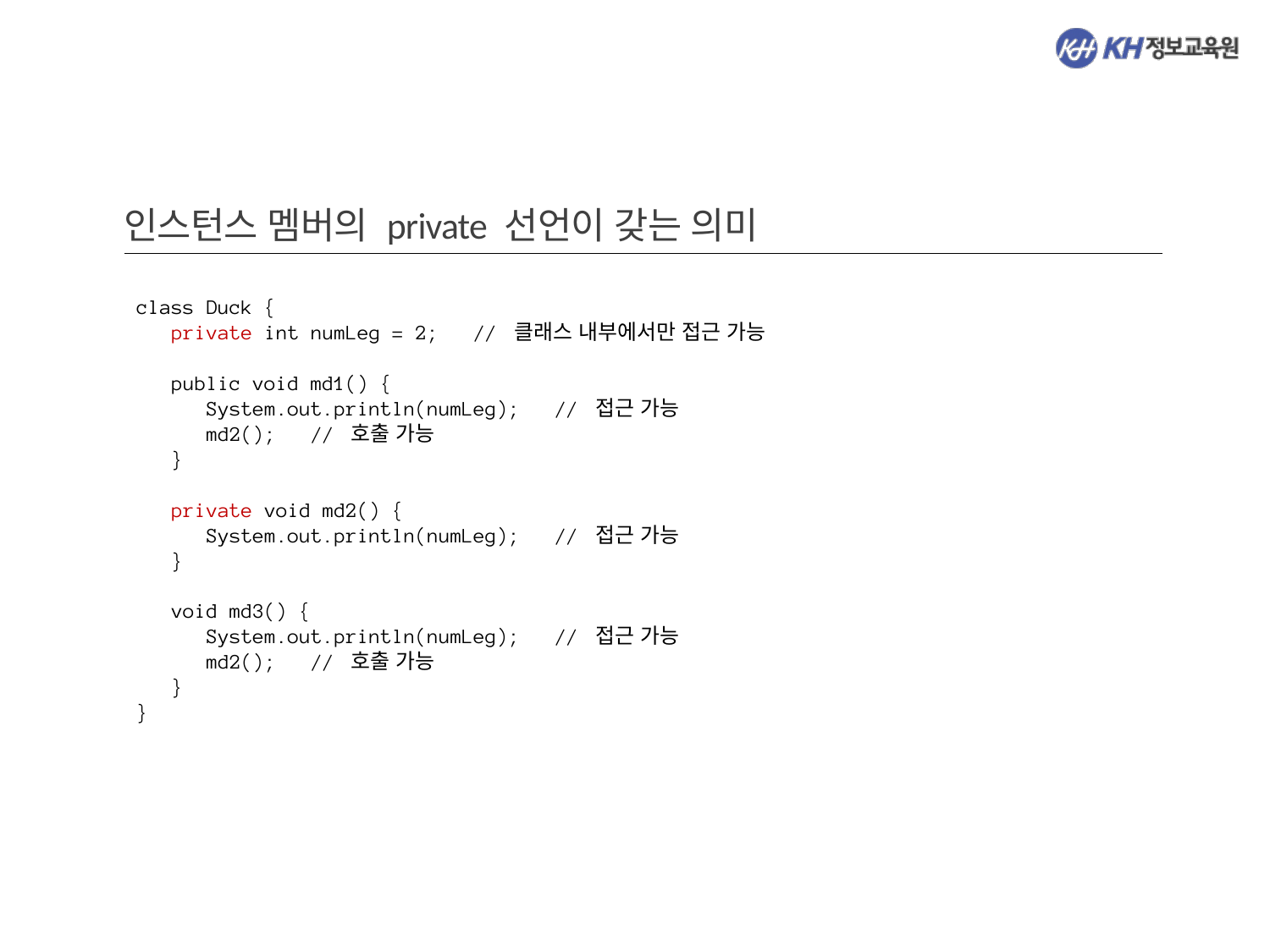

인스턴스 멤버의 private 선언이 갖는 의미
class Duck {
   private int numLeg = 2;   // 클래스 내부에서만 접근 가능

   public void md1() {
      System.out.println(numLeg);   // 접근 가능
      md2();   // 호출 가능
   }

   private void md2() {
      System.out.println(numLeg);   // 접근 가능
   }

   void md3() {
      System.out.println(numLeg);   // 접근 가능
      md2();   // 호출 가능
   }
}